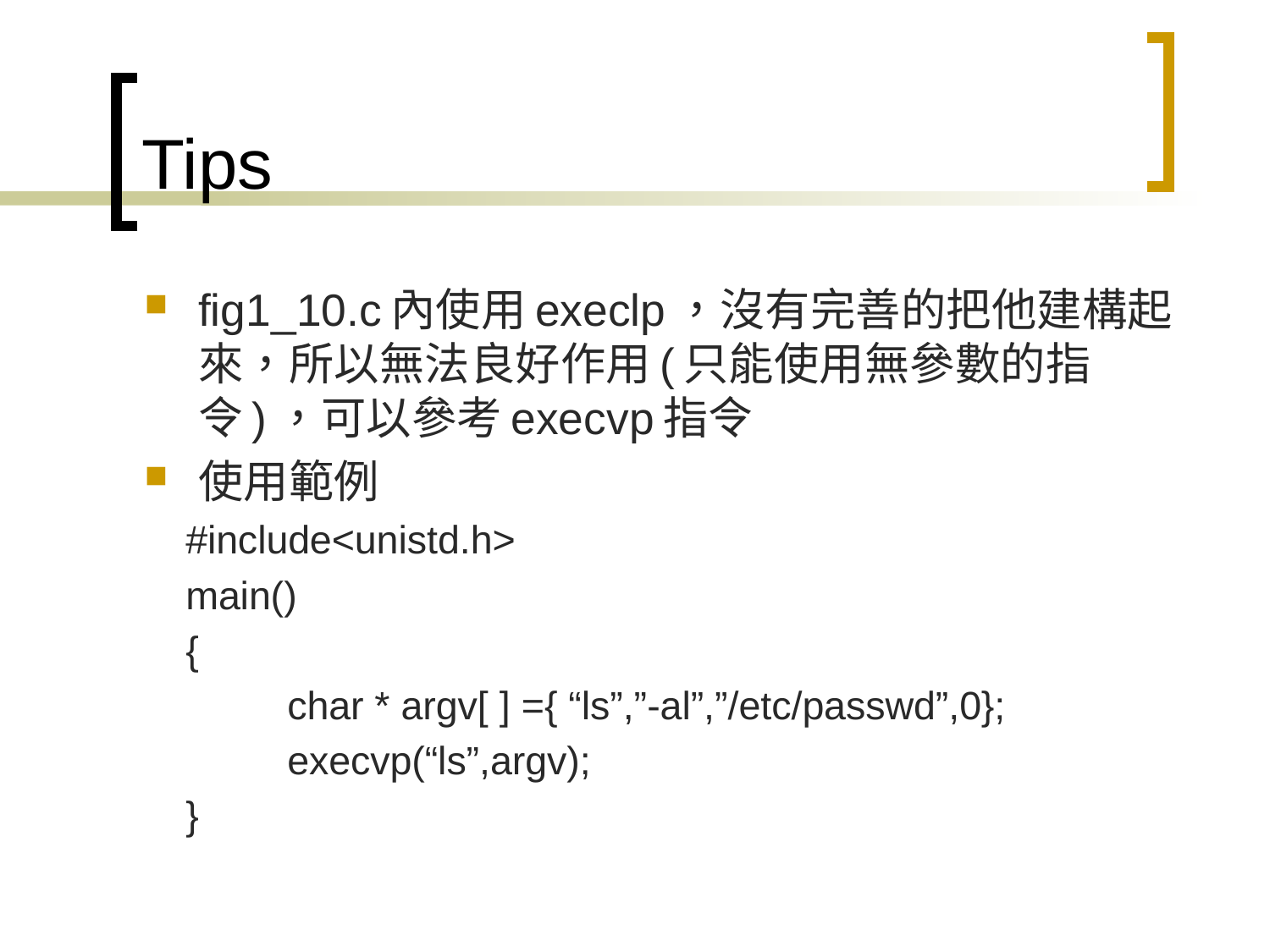

# Tips
fig1_10.c內使用execlp，沒有完善的把他建構起來，所以無法良好作用(只能使用無參數的指令)，可以參考execvp指令
使用範例
#include<unistd.h>
main()
{
	char * argv[ ] ={ “ls”,”-al”,”/etc/passwd”,0};
	execvp(“ls”,argv);
}